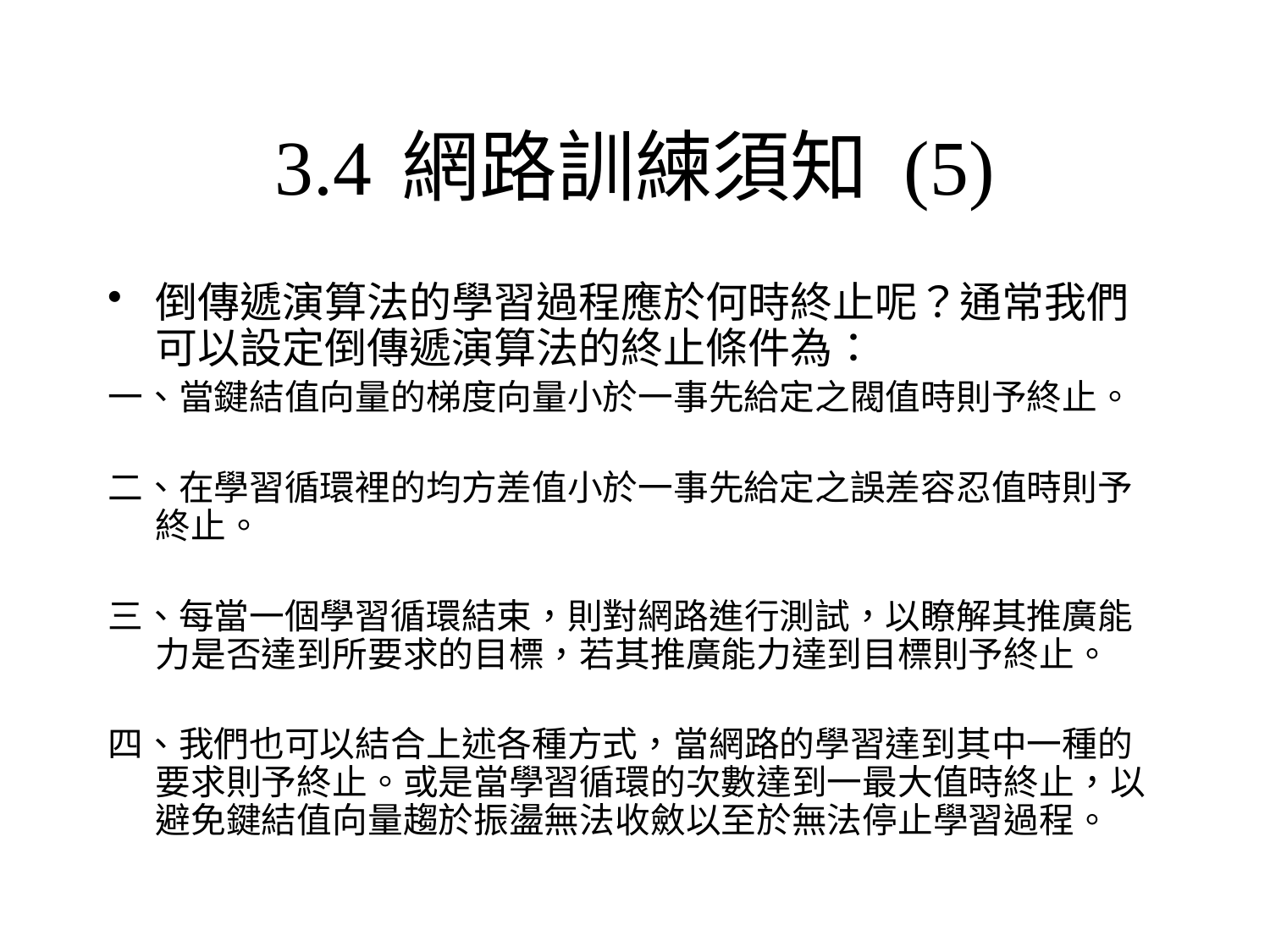

# 3.4	網路訓練須知 (5)
倒傳遞演算法的學習過程應於何時終止呢？通常我們可以設定倒傳遞演算法的終止條件為：
一、當鍵結值向量的梯度向量小於一事先給定之閥值時則予終止。

二、在學習循環裡的均方差值小於一事先給定之誤差容忍值時則予終止。

三、每當一個學習循環結束，則對網路進行測試，以瞭解其推廣能力是否達到所要求的目標，若其推廣能力達到目標則予終止。

四、我們也可以結合上述各種方式，當網路的學習達到其中一種的要求則予終止。或是當學習循環的次數達到一最大值時終止，以避免鍵結值向量趨於振盪無法收斂以至於無法停止學習過程。